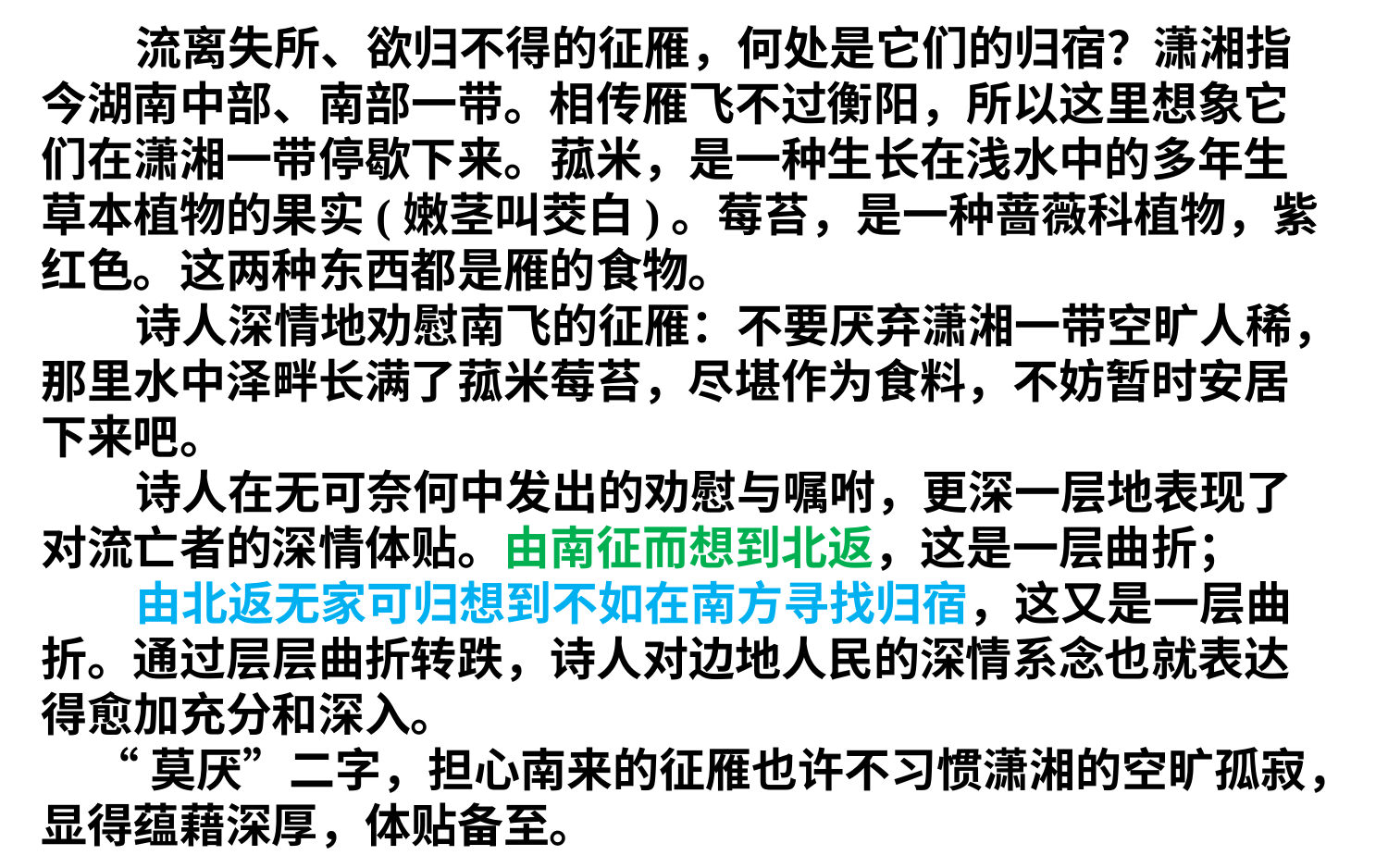

流离失所、欲归不得的征雁，何处是它们的归宿？潇湘指今湖南中部、南部一带。相传雁飞不过衡阳，所以这里想象它们在潇湘一带停歇下来。菰米，是一种生长在浅水中的多年生草本植物的果实(嫩茎叫茭白)。莓苔，是一种蔷薇科植物，紫红色。这两种东西都是雁的食物。
        诗人深情地劝慰南飞的征雁：不要厌弃潇湘一带空旷人稀，那里水中泽畔长满了菰米莓苔，尽堪作为食料，不妨暂时安居下来吧。
        诗人在无可奈何中发出的劝慰与嘱咐，更深一层地表现了对流亡者的深情体贴。由南征而想到北返，这是一层曲折；
        由北返无家可归想到不如在南方寻找归宿，这又是一层曲折。通过层层曲折转跌，诗人对边地人民的深情系念也就表达得愈加充分和深入。
     “莫厌”二字，担心南来的征雁也许不习惯潇湘的空旷孤寂，显得蕴藉深厚，体贴备至。